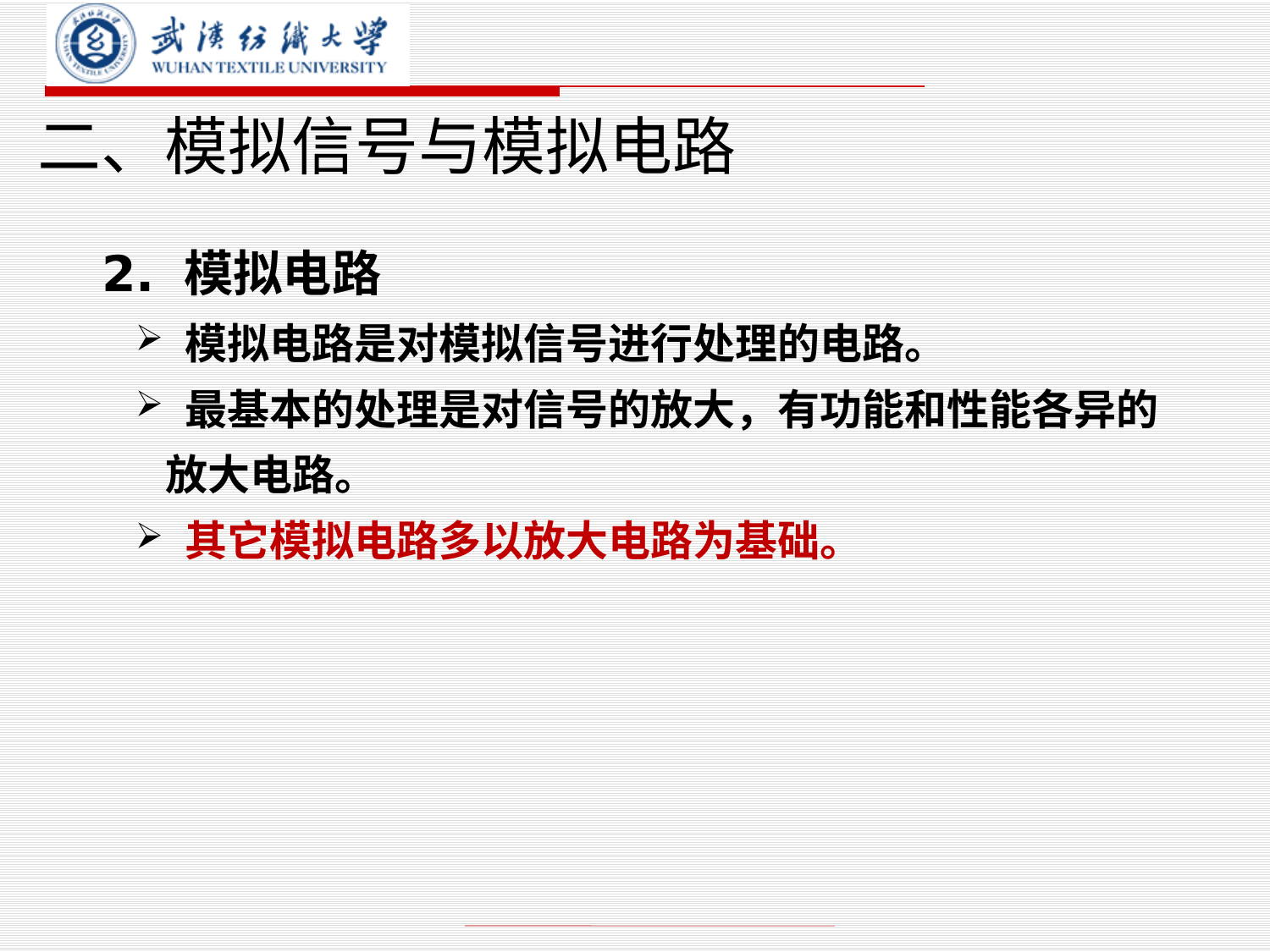

# 二、模拟信号与模拟电路
2. 模拟电路
 模拟电路是对模拟信号进行处理的电路。
 最基本的处理是对信号的放大，有功能和性能各异的放大电路。
 其它模拟电路多以放大电路为基础。